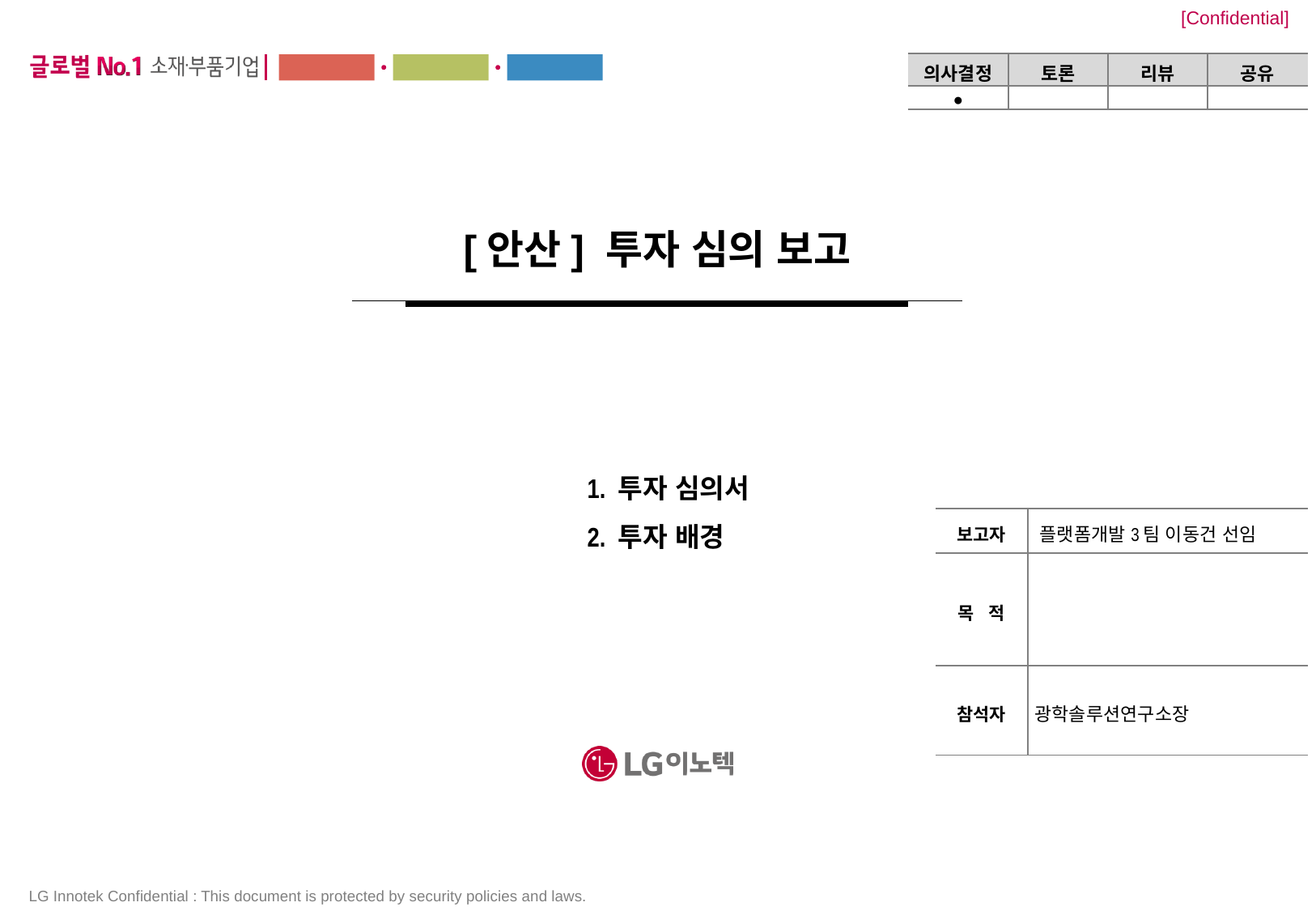

| 의사결정 | 토론 | 리뷰 | 공유 |
| --- | --- | --- | --- |
| ● |  |  |  |
# [안산] 투자 심의 보고
1. 투자 심의서
2. 투자 배경
| 보고자 | 플랫폼개발3팀 이동건 선임 |
| --- | --- |
| 목 적 |  |
| 참석자 | 광학솔루션연구소장 |